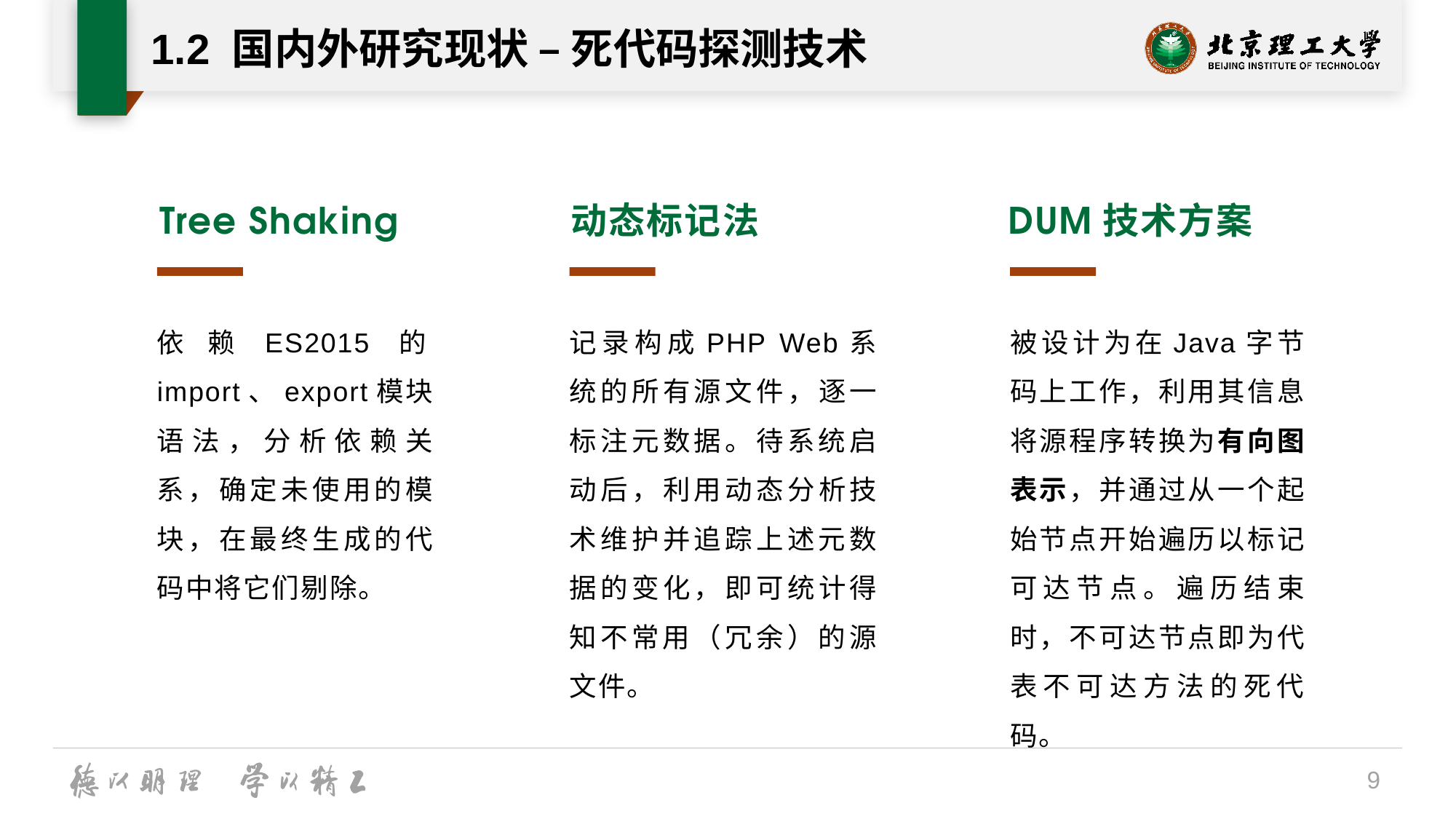

# 1.2 国内外研究现状 – 死代码探测技术
Tree Shaking

依赖ES2015的import、export模块语法，分析依赖关系，确定未使用的模块，在最终生成的代码中将它们剔除。
动态标记法

记录构成PHP Web系统的所有源文件，逐一标注元数据。待系统启动后，利用动态分析技术维护并追踪上述元数据的变化，即可统计得知不常用（冗余）的源文件。
DUM技术方案

被设计为在Java字节码上工作，利用其信息将源程序转换为有向图表示，并通过从一个起始节点开始遍历以标记可达节点。遍历结束时，不可达节点即为代表不可达方法的死代码。